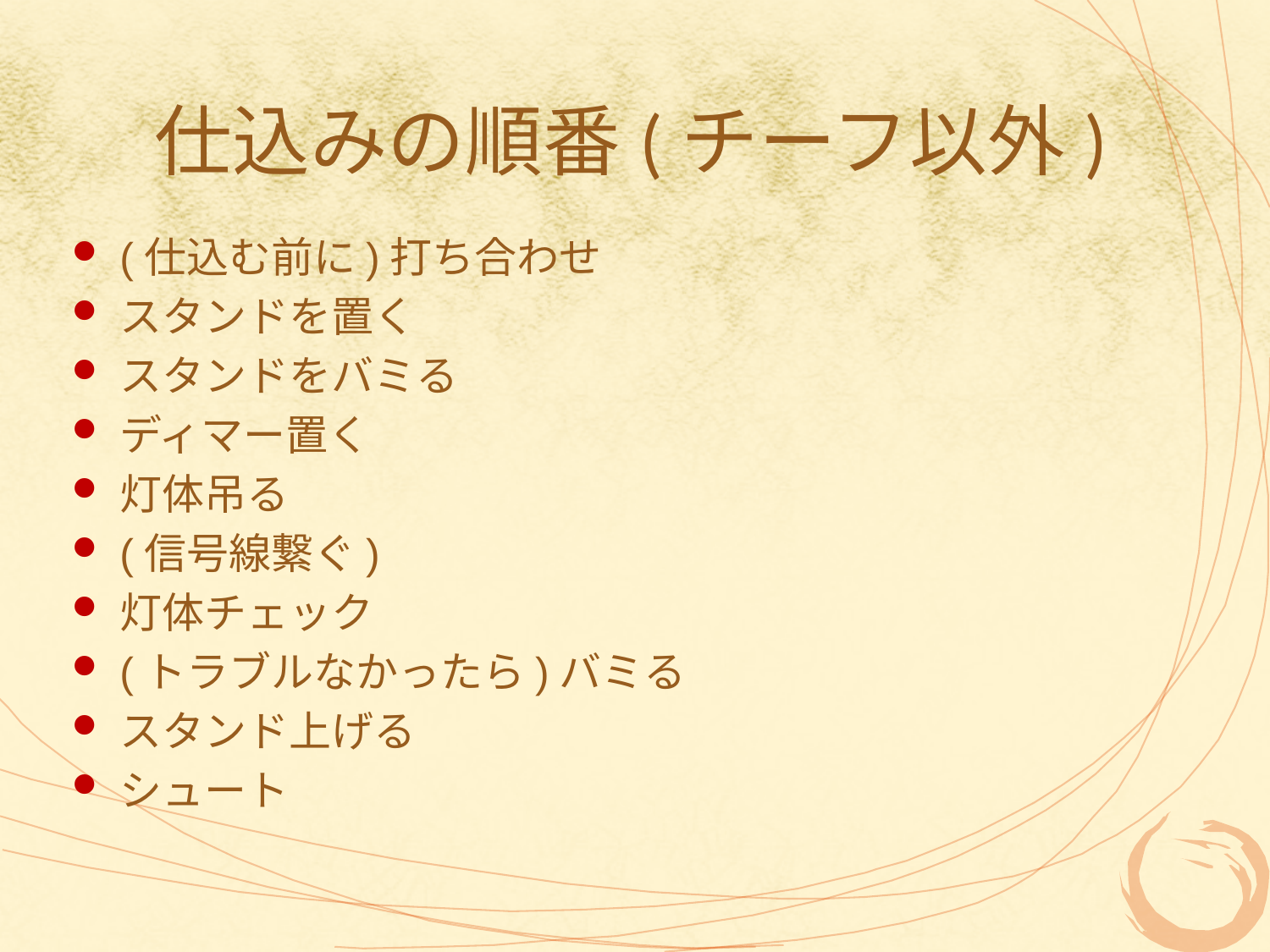

# 仕込みの順番(チーフ以外)
(仕込む前に)打ち合わせ
スタンドを置く
スタンドをバミる
ディマー置く
灯体吊る
(信号線繋ぐ)
灯体チェック
(トラブルなかったら)バミる
スタンド上げる
シュート